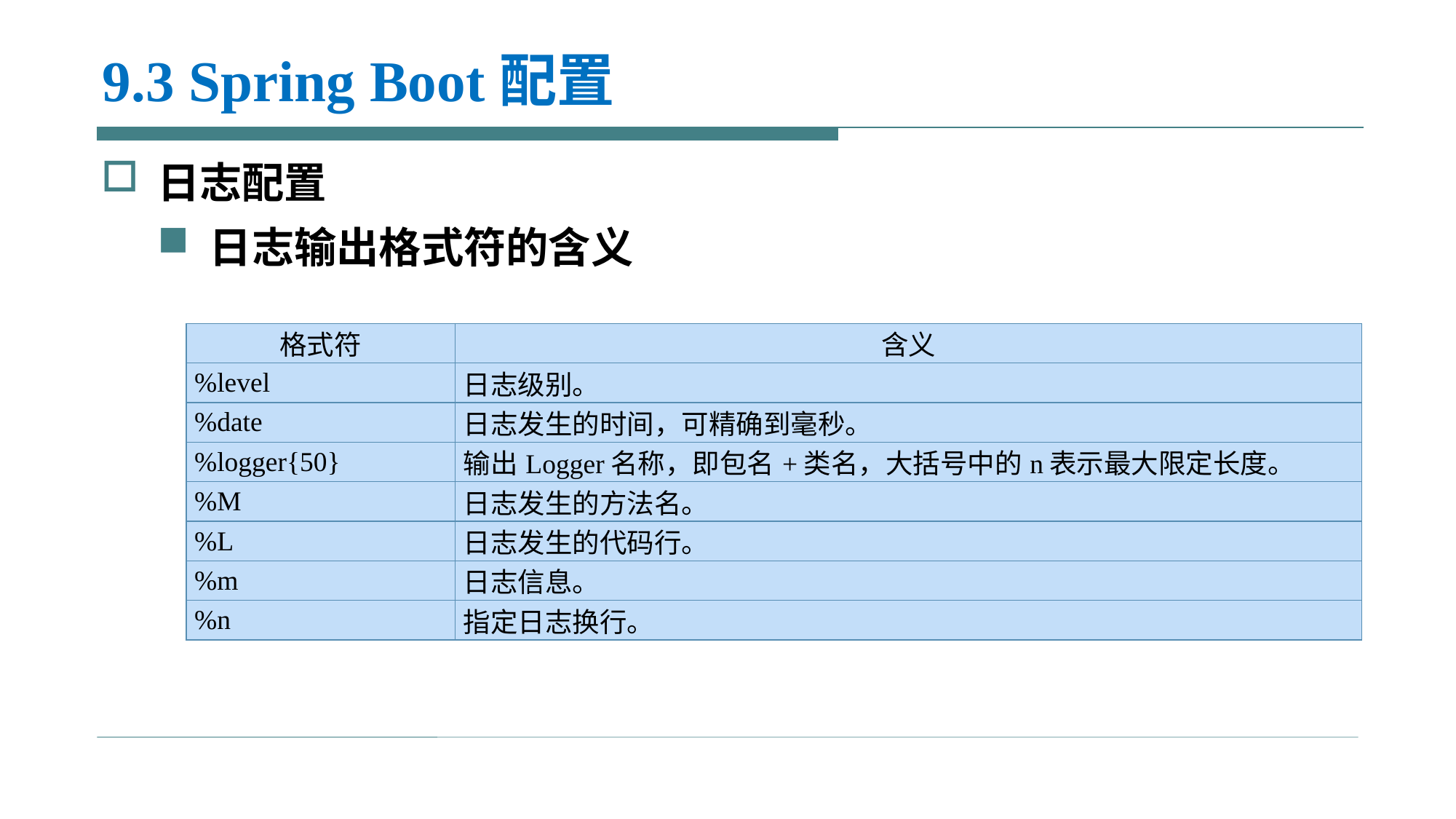

# 9.3 Spring Boot配置
日志配置
日志输出格式符的含义

| 格式符 | 含义 |
| --- | --- |
| %level | 日志级别。 |
| %date | 日志发生的时间，可精确到毫秒。 |
| %logger{50} | 输出Logger名称，即包名+类名，大括号中的n表示最大限定长度。 |
| %M | 日志发生的方法名。 |
| %L | 日志发生的代码行。 |
| %m | 日志信息。 |
| %n | 指定日志换行。 |
33